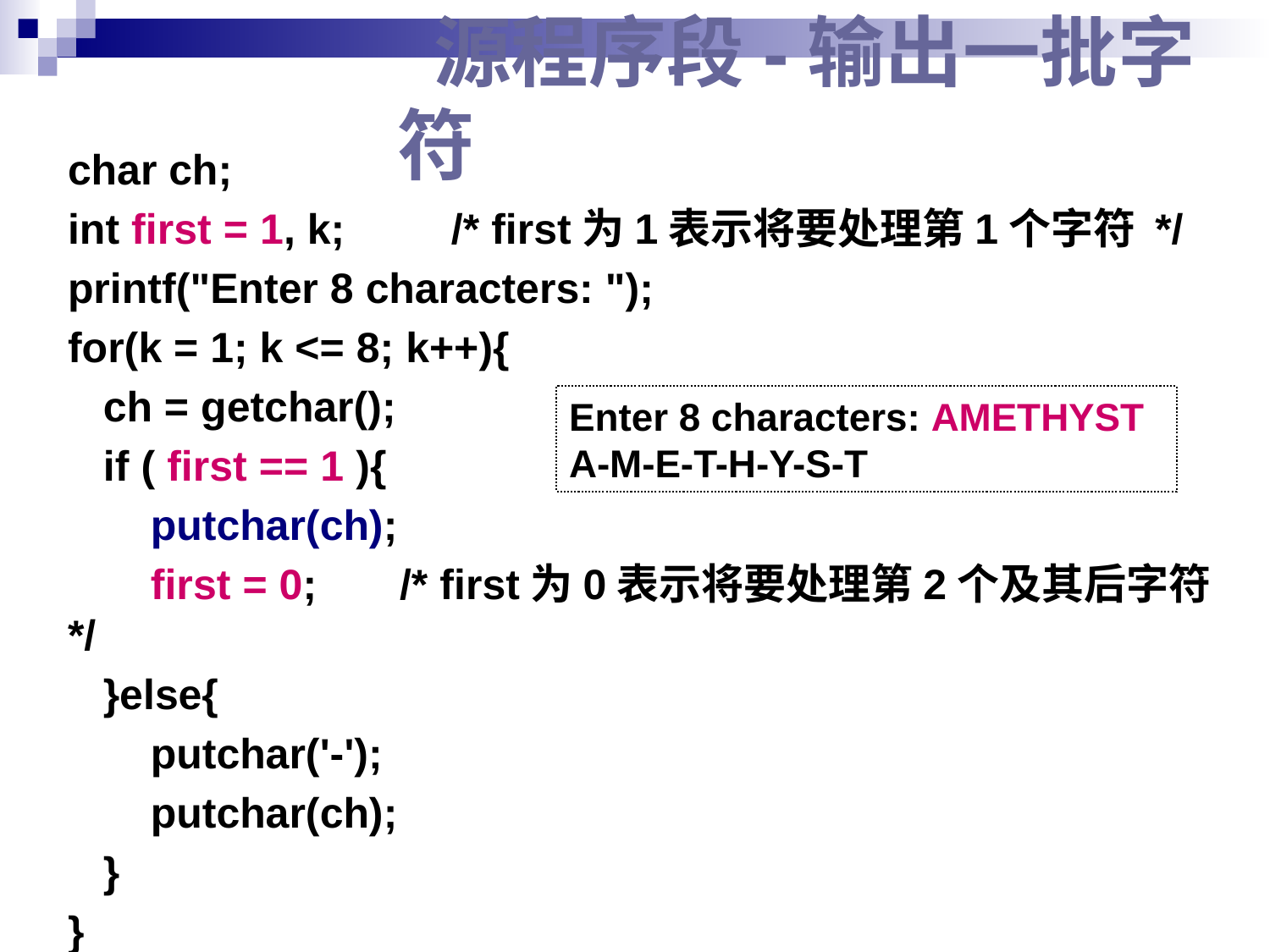

# 源程序段-输出一批字符
char ch;
int first = 1, k;         /* first为1表示将要处理第1个字符 */
printf("Enter 8 characters: ");
for(k = 1; k <= 8; k++){
   ch = getchar();
   if ( first == 1 ){
       putchar(ch);
       first = 0;       /* first为0表示将要处理第2个及其后字符 */
   }else{
       putchar('-');
       putchar(ch);
   }
}

Enter 8 characters: AMETHYST
A-M-E-T-H-Y-S-T